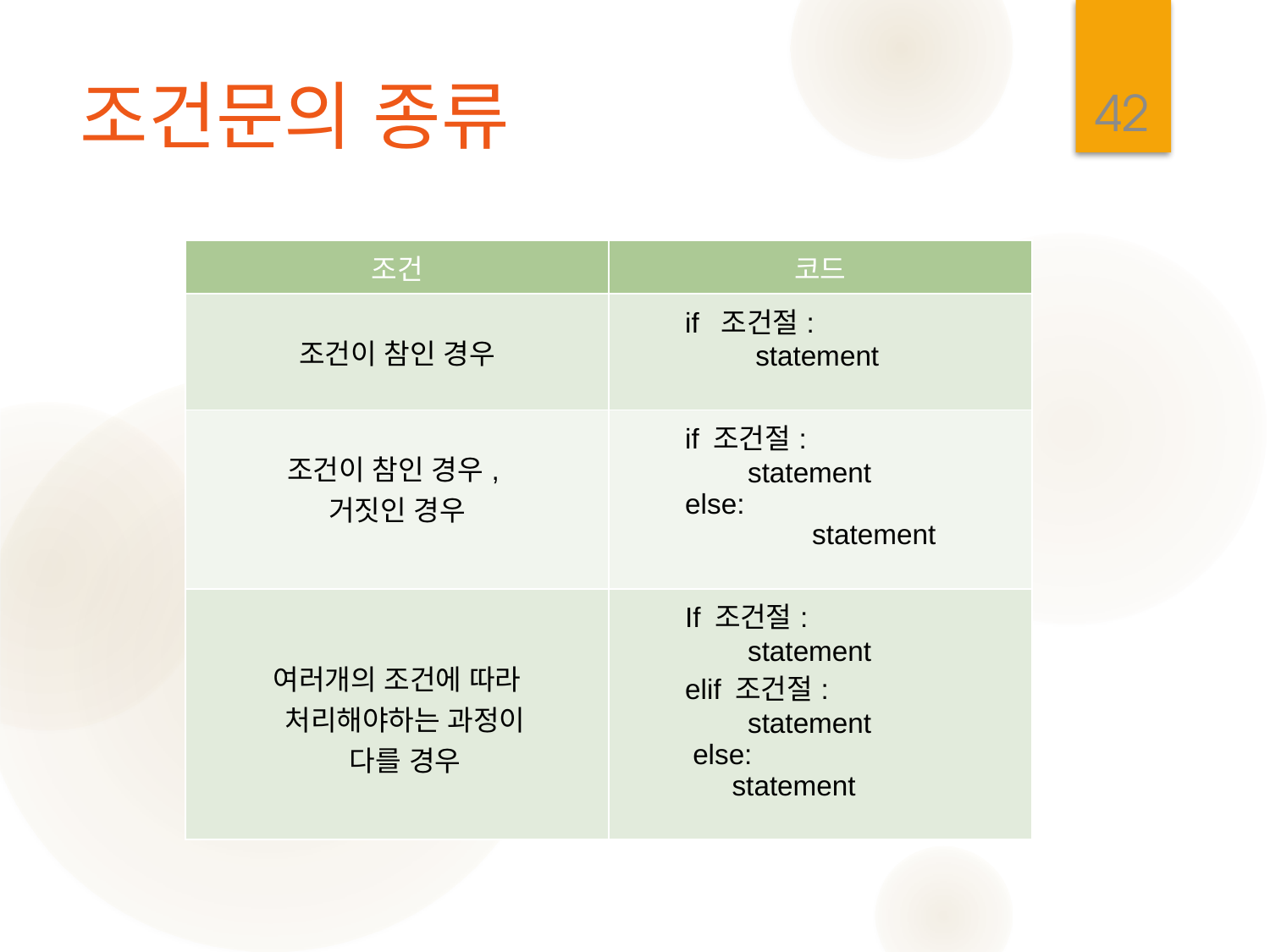

42
# 조건문의 종류
| 조건 | 코드 |
| --- | --- |
| 조건이 참인 경우 | if 조건절: statement |
| 조건이 참인 경우, 거짓인 경우 | if 조건절: statement else: statement |
| 여러개의 조건에 따라 처리해야하는 과정이 다를 경우 | If 조건절: statement elif 조건절: statement else: statement |